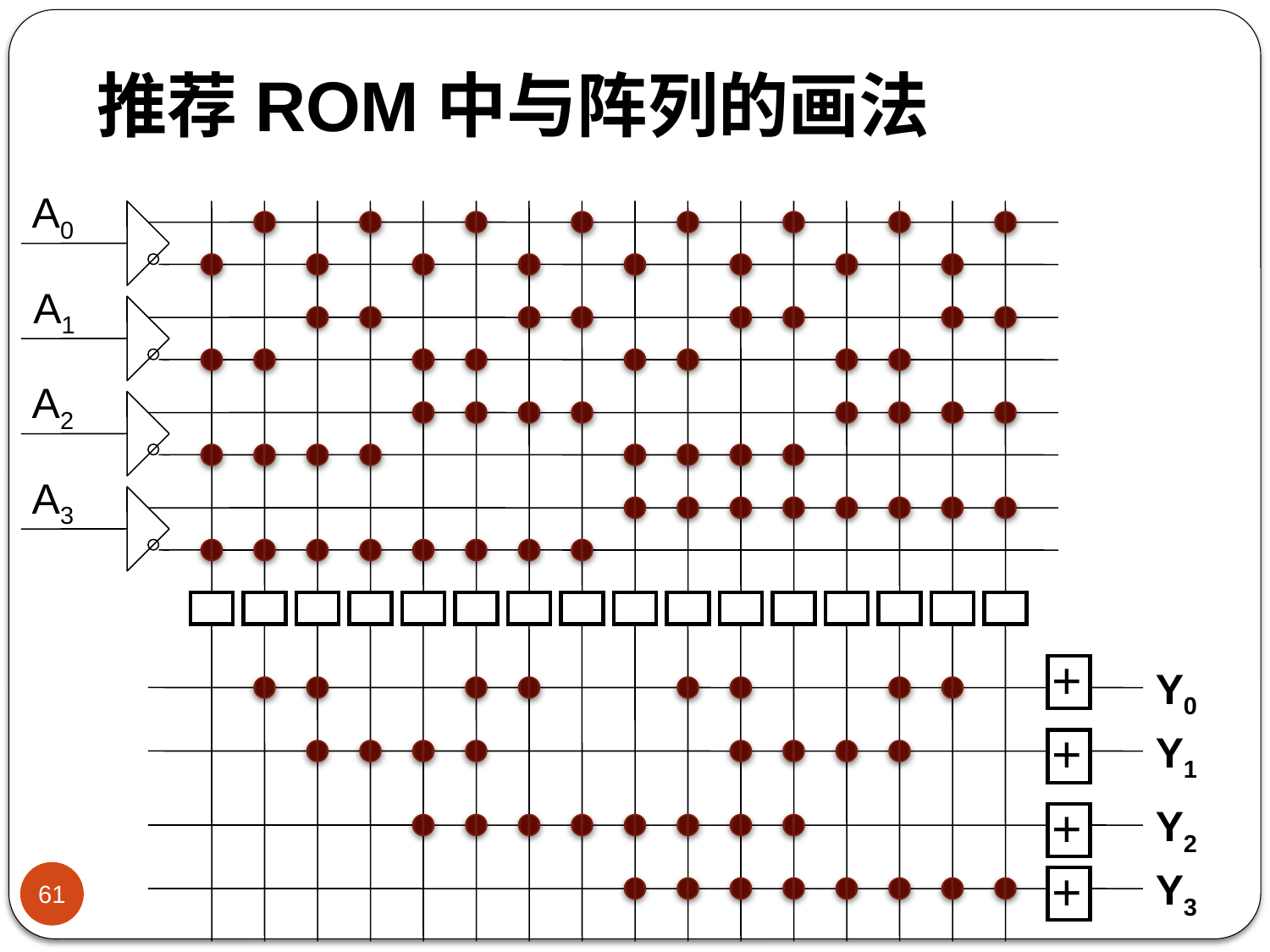

# 推荐ROM中与阵列的画法
A0

A1

A2

A3

＋

＋

＋

＋

Y0
Y1
Y2
Y3

61